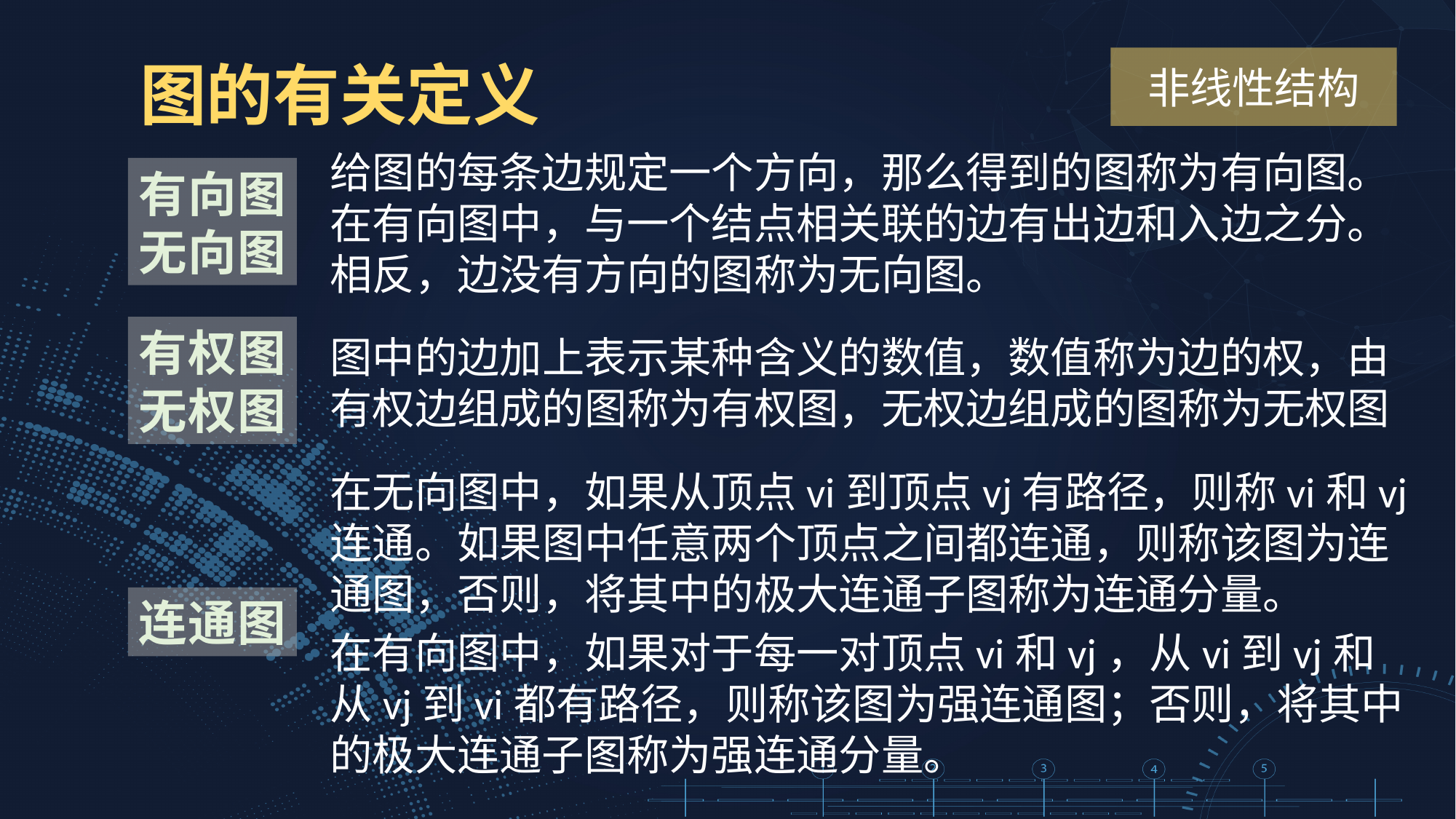

图的有关定义
非线性结构
给图的每条边规定一个方向，那么得到的图称为有向图。在有向图中，与一个结点相关联的边有出边和入边之分。相反，边没有方向的图称为无向图。
有向图
无向图
有权图
无权图
图中的边加上表示某种含义的数值，数值称为边的权，由有权边组成的图称为有权图，无权边组成的图称为无权图
在无向图中，如果从顶点vi到顶点vj有路径，则称vi和vj连通。如果图中任意两个顶点之间都连通，则称该图为连通图，否则，将其中的极大连通子图称为连通分量。
在有向图中，如果对于每一对顶点vi和vj，从vi到vj和从vj到vi都有路径，则称该图为强连通图；否则，将其中的极大连通子图称为强连通分量。
连通图